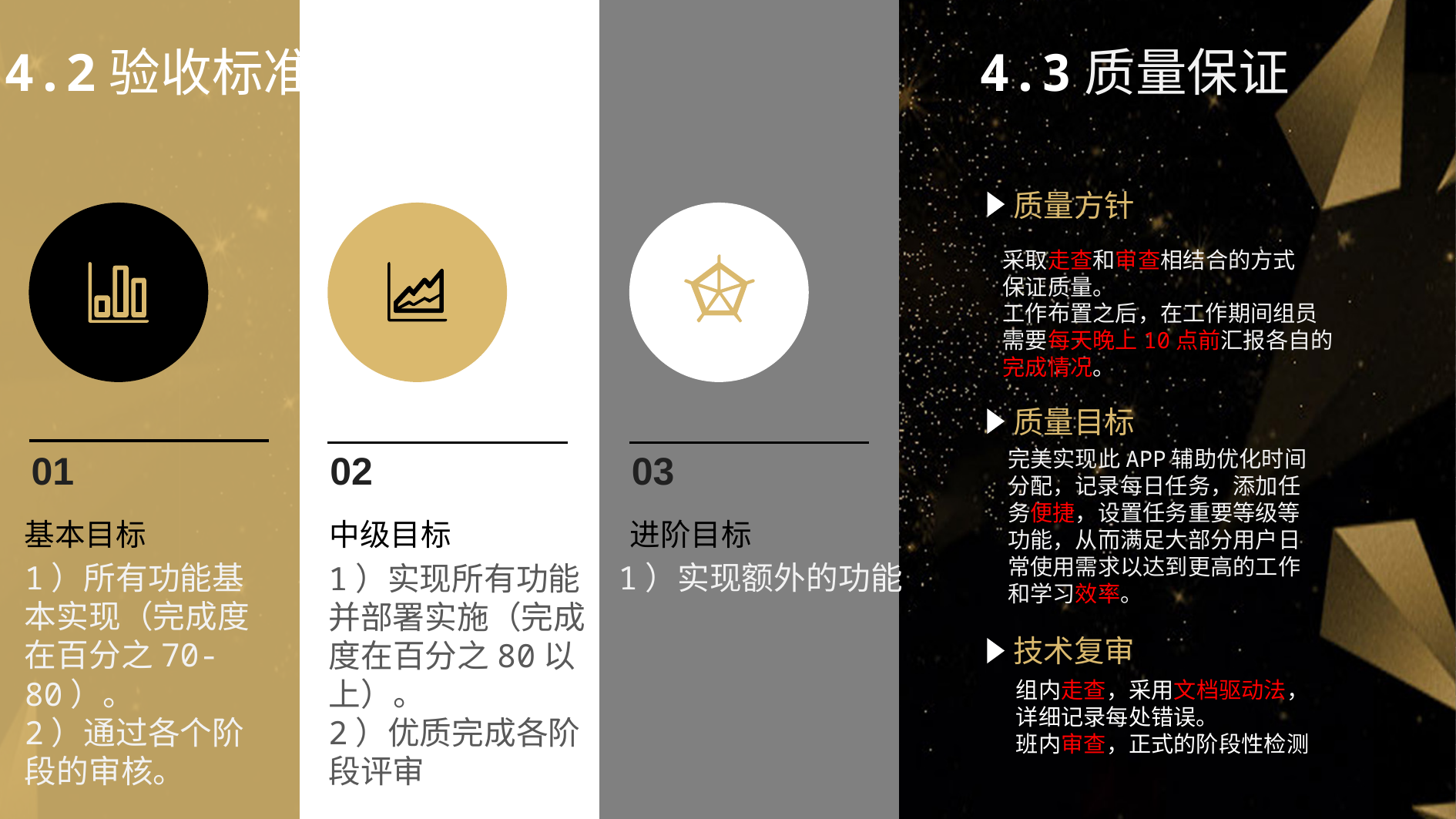

4.2验收标准

4.3质量保证
质量方针

采取走查和审查相结合的方式
保证质量。
工作布置之后，在工作期间组员
需要每天晚上10点前汇报各自的
完成情况。

质量目标

完美实现此APP辅助优化时间
分配，记录每日任务，添加任
务便捷，设置任务重要等级等
功能，从而满足大部分用户日
常使用需求以达到更高的工作
和学习效率。
01
02
03
基本目标
进阶目标
中级目标
1）实现额外的功能
1）所有功能基本实现（完成度在百分之70-80）。
2）通过各个阶段的审核。
1）实现所有功能
并部署实施（完成
度在百分之80以
上）。
2）优质完成各阶
段评审
技术复审

组内走查，采用文档驱动法，
详细记录每处错误。
班内审查，正式的阶段性检测